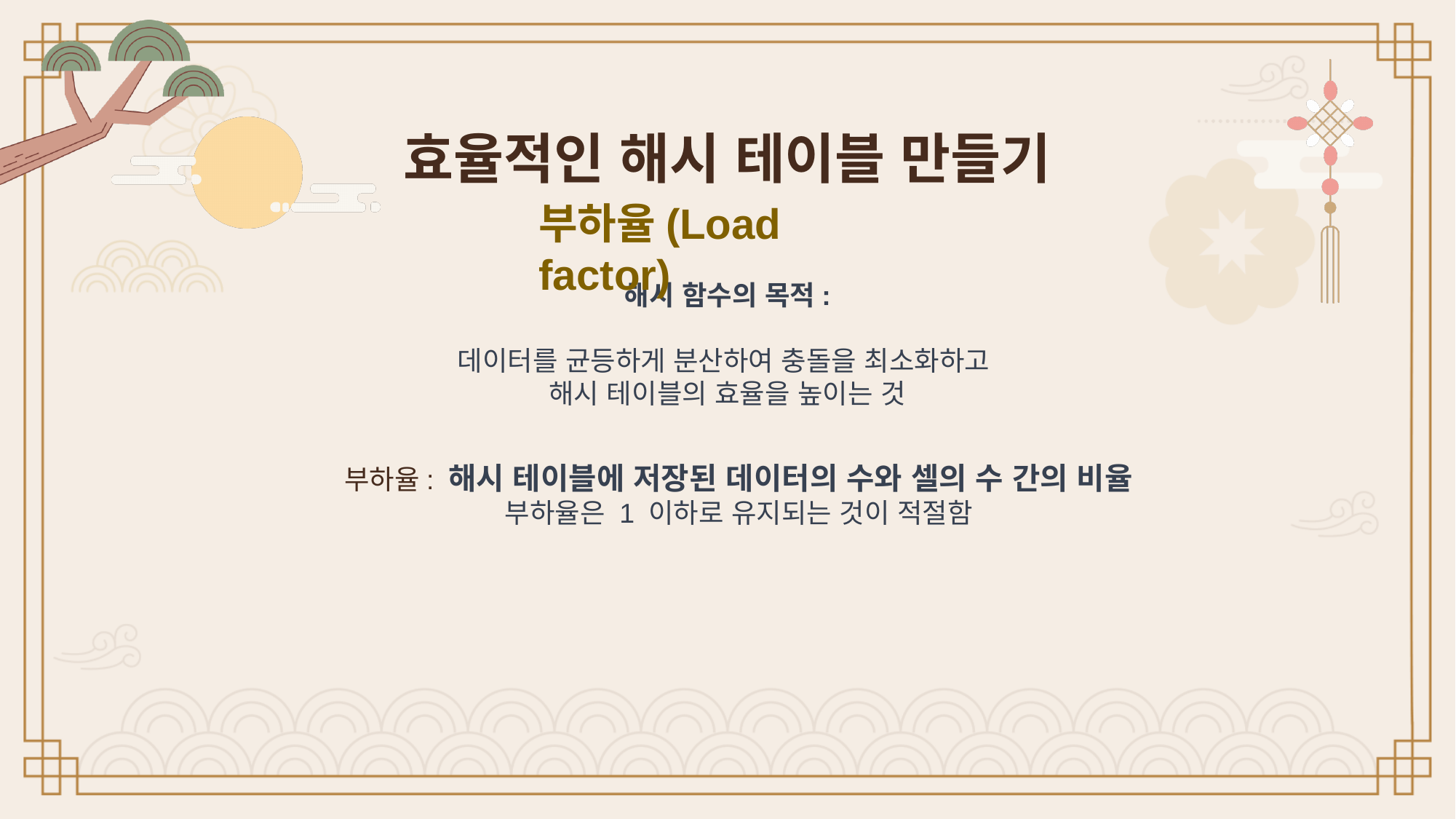

효율적인 해시 테이블 만들기
부하율(Load factor)
해시 함수의 목적:

데이터를 균등하게 분산하여 충돌을 최소화하고
해시 테이블의 효율을 높이는 것
부하율: 해시 테이블에 저장된 데이터의 수와 셀의 수 간의 비율
부하율은 1 이하로 유지되는 것이 적절함